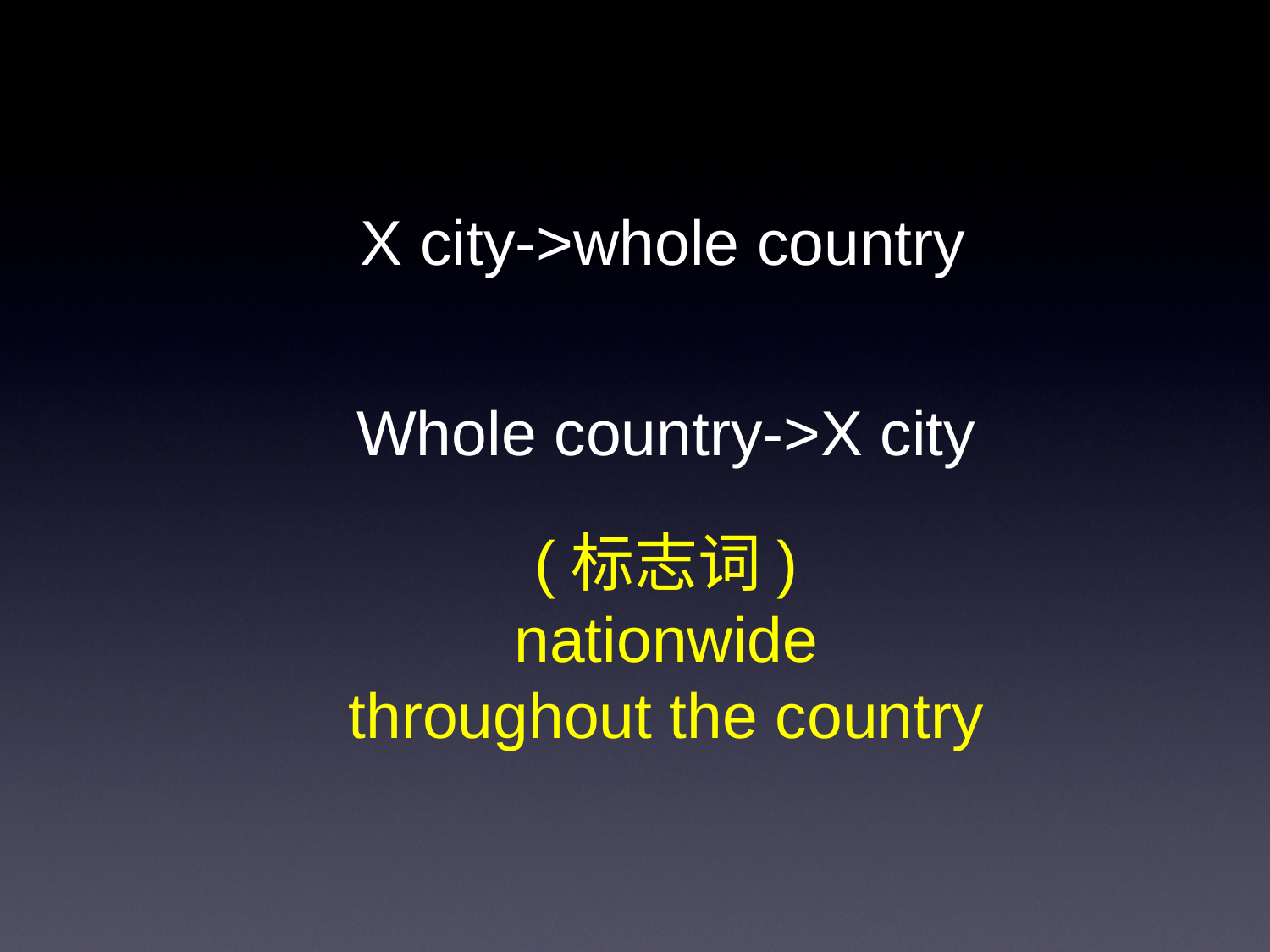

X city->whole country
Whole country->X city
(标志词)
nationwide
throughout the country